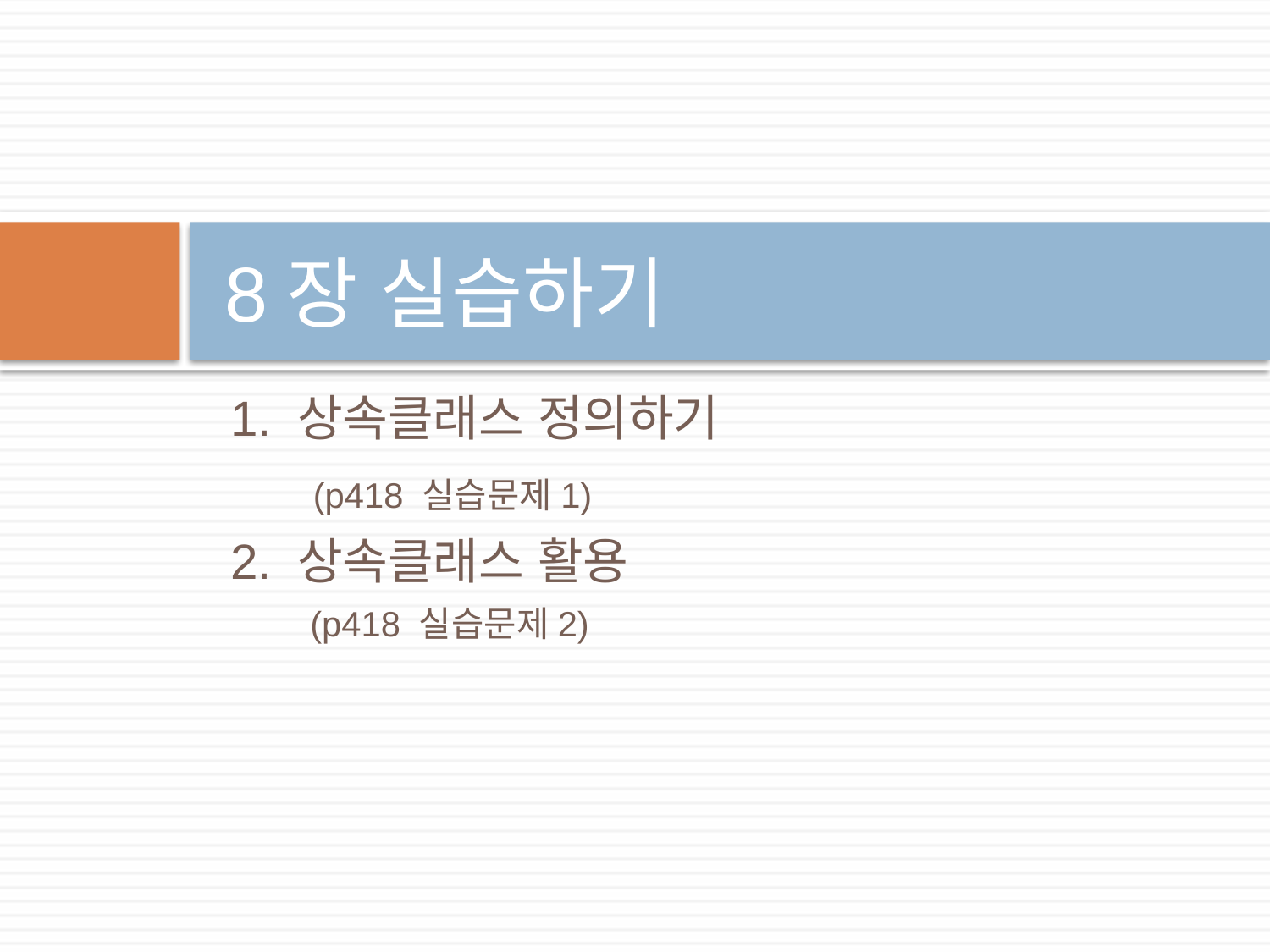

# 8장 실습하기

  1. 상속클래스 정의하기
        (p418 실습문제1)
  2. 상속클래스 활용
           (p418 실습문제2)